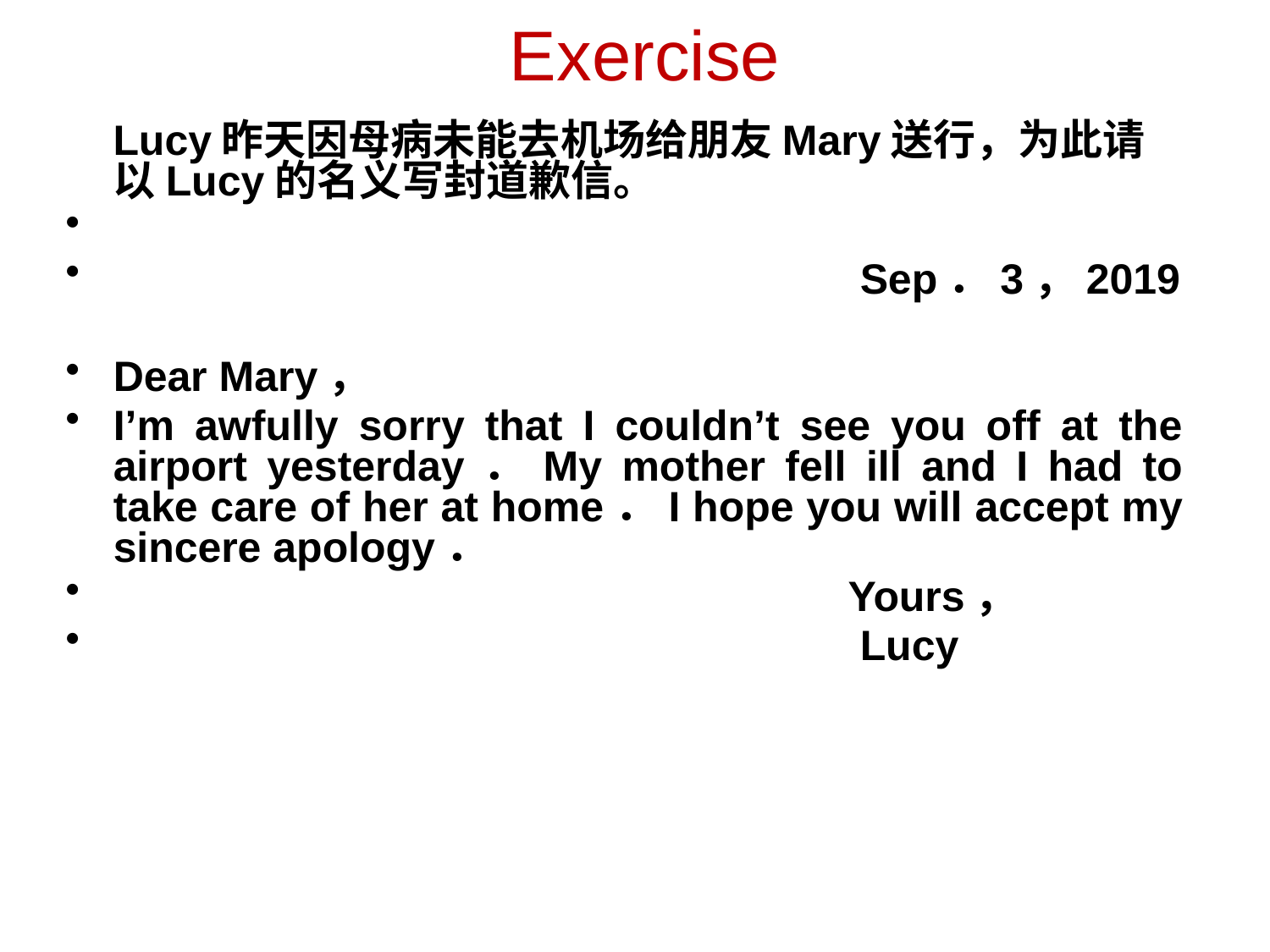

# Exercise
    Lucy昨天因母病未能去机场给朋友Mary送行，为此请以Lucy的名义写封道歉信。

                                                               Sep．3，2019

Dear Mary，
I’m awfully sorry that I couldn’t see you off at the airport yesterday．My mother fell ill and I had to take care of her at home．I hope you will accept my sincere apology．
                                                              Yours，
                                                               Lucy